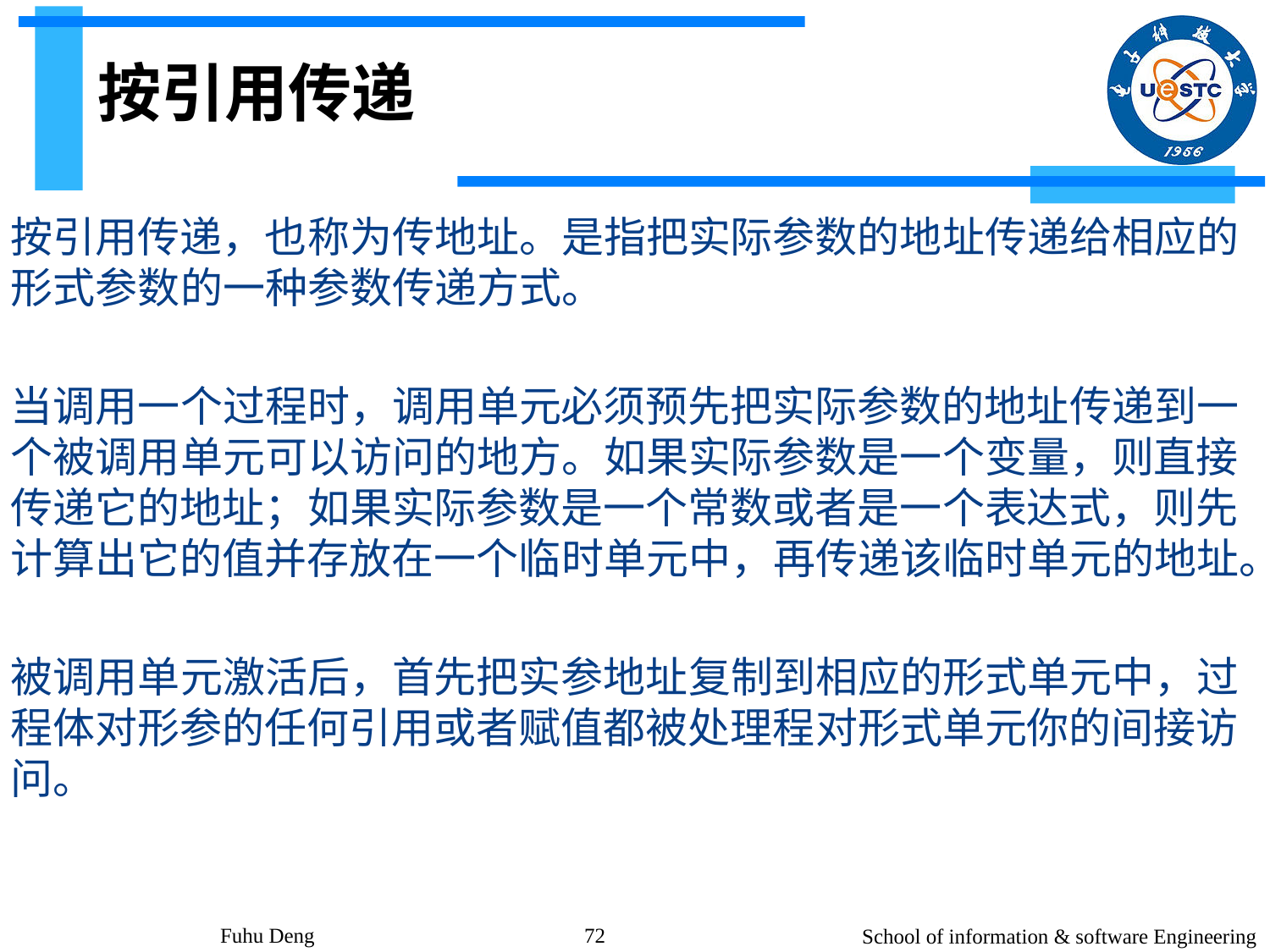

# 按引用传递
按引用传递，也称为传地址。是指把实际参数的地址传递给相应的形式参数的一种参数传递方式。

当调用一个过程时，调用单元必须预先把实际参数的地址传递到一个被调用单元可以访问的地方。如果实际参数是一个变量，则直接传递它的地址；如果实际参数是一个常数或者是一个表达式，则先计算出它的值并存放在一个临时单元中，再传递该临时单元的地址。

被调用单元激活后，首先把实参地址复制到相应的形式单元中，过程体对形参的任何引用或者赋值都被处理程对形式单元你的间接访问。
Fuhu Deng
72
School of information & software Engineering